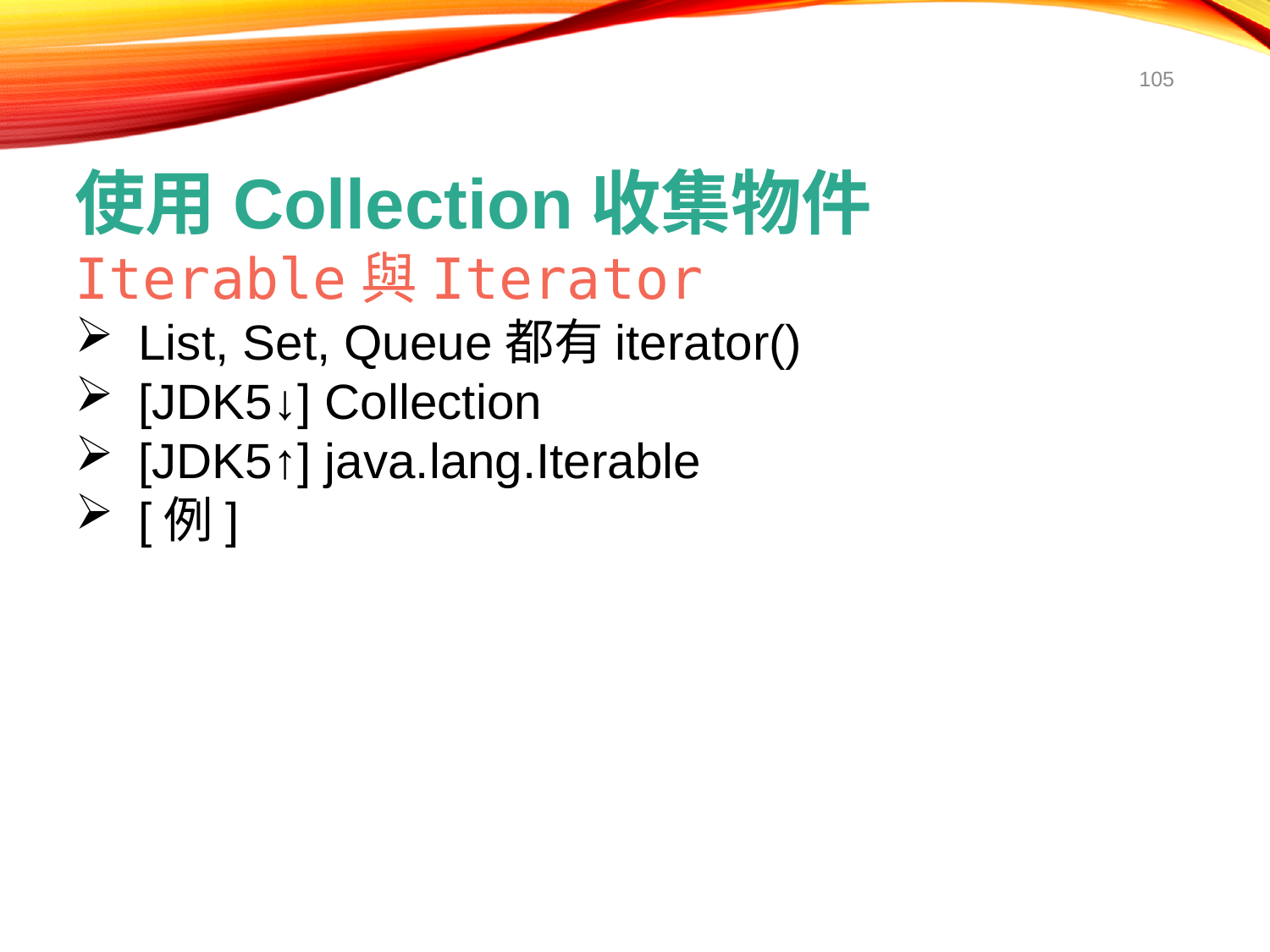

105
使用Collection收集物件
Iterable與Iterator
List, Set, Queue都有iterator()
[JDK5↓] Collection
[JDK5↑] java.lang.Iterable
[例]